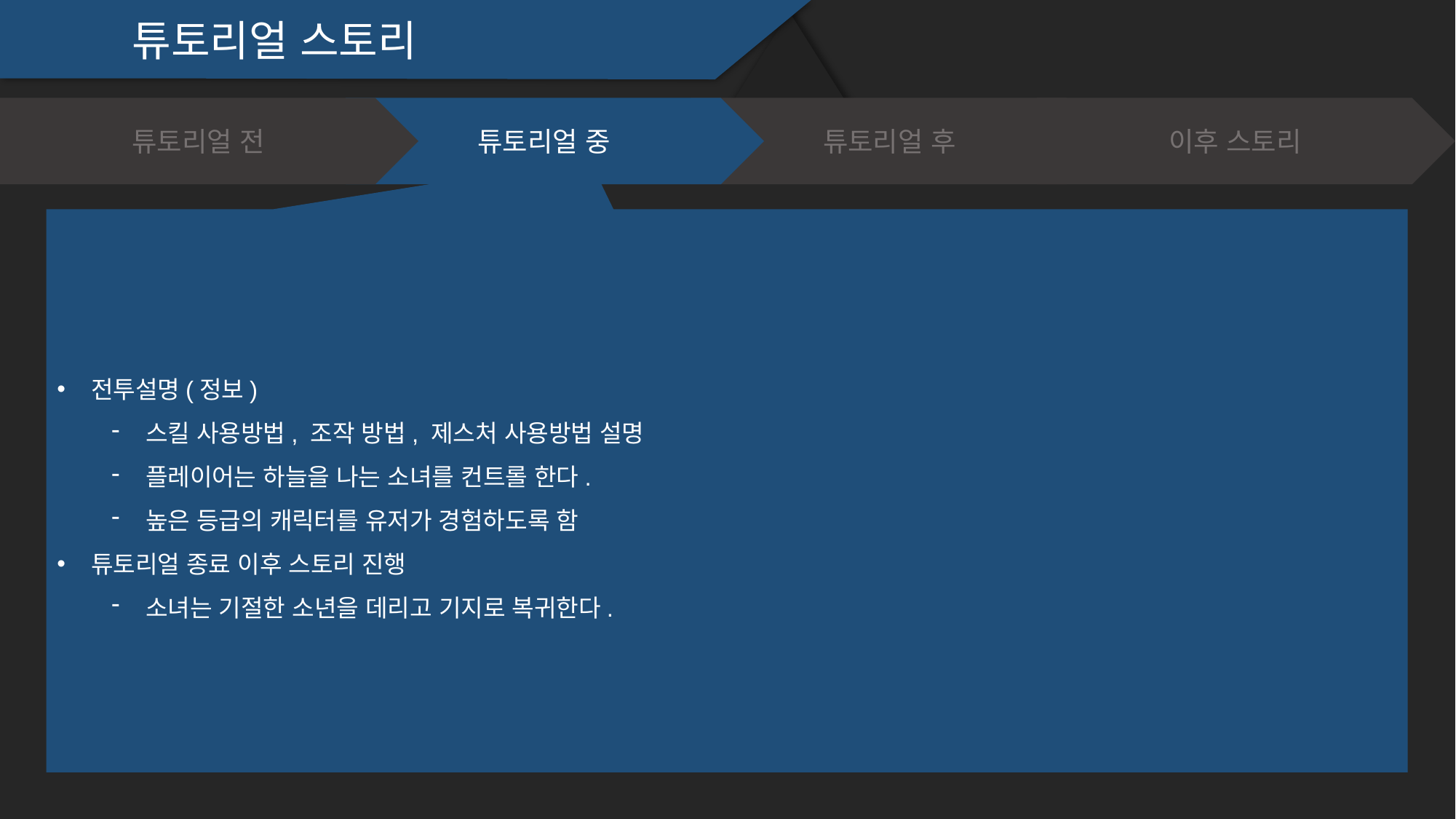

튜토리얼 스토리
튜토리얼 전
튜토리얼 중
튜토리얼 후
이후 스토리
전투설명(정보)
스킬 사용방법, 조작 방법, 제스처 사용방법 설명
플레이어는 하늘을 나는 소녀를 컨트롤 한다.
높은 등급의 캐릭터를 유저가 경험하도록 함
튜토리얼 종료 이후 스토리 진행
소녀는 기절한 소년을 데리고 기지로 복귀한다.